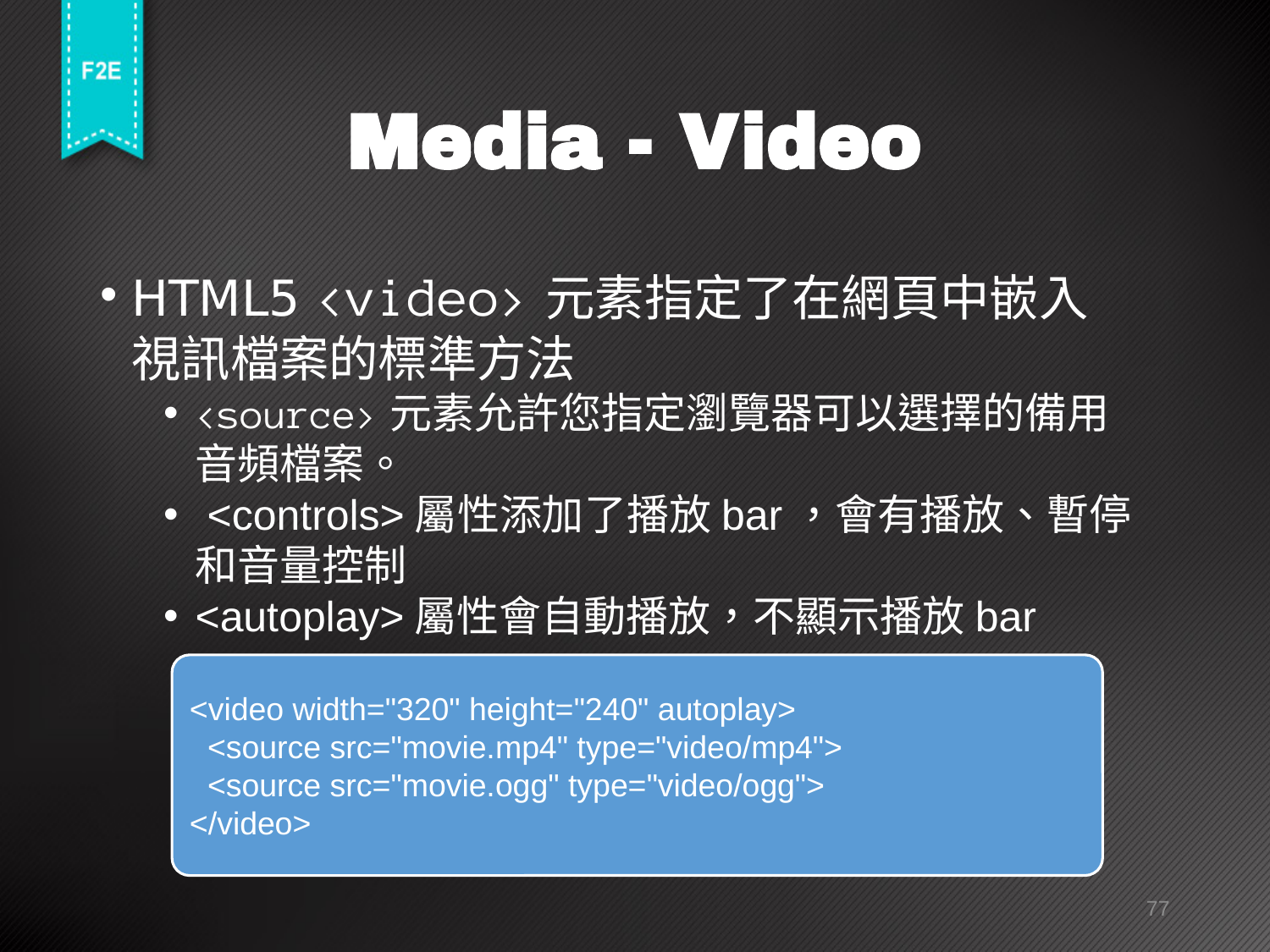

# Media - Video
HTML5 <video>元素指定了在網頁中嵌入視訊檔案的標準方法
<source>元素允許您指定瀏覽器可以選擇的備用音頻檔案。
 <controls>屬性添加了播放bar，會有播放、暫停和音量控制
<autoplay>屬性會自動播放，不顯示播放bar

<video width="320" height="240" autoplay>
  <source src="movie.mp4" type="video/mp4">
  <source src="movie.ogg" type="video/ogg">
</video>
77